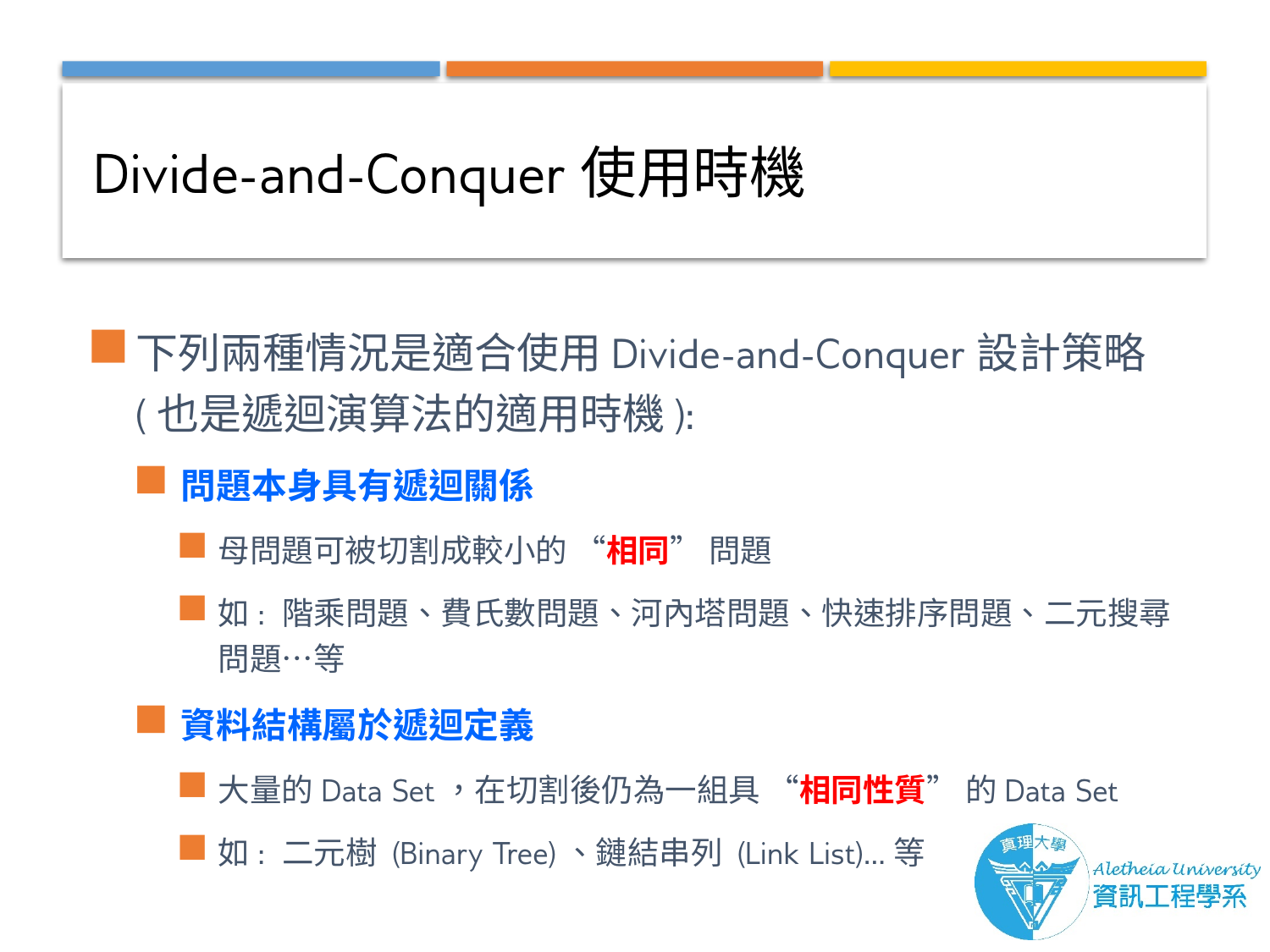

# Divide-and-Conquer使用時機
下列兩種情況是適合使用Divide-and-Conquer設計策略 (也是遞迴演算法的適用時機):
問題本身具有遞迴關係
母問題可被切割成較小的 “相同” 問題
如: 階乘問題、費氏數問題、河內塔問題、快速排序問題、二元搜尋問題…等
資料結構屬於遞迴定義
大量的Data Set，在切割後仍為一組具 “相同性質” 的Data Set
如: 二元樹 (Binary Tree)、鏈結串列 (Link List)…等